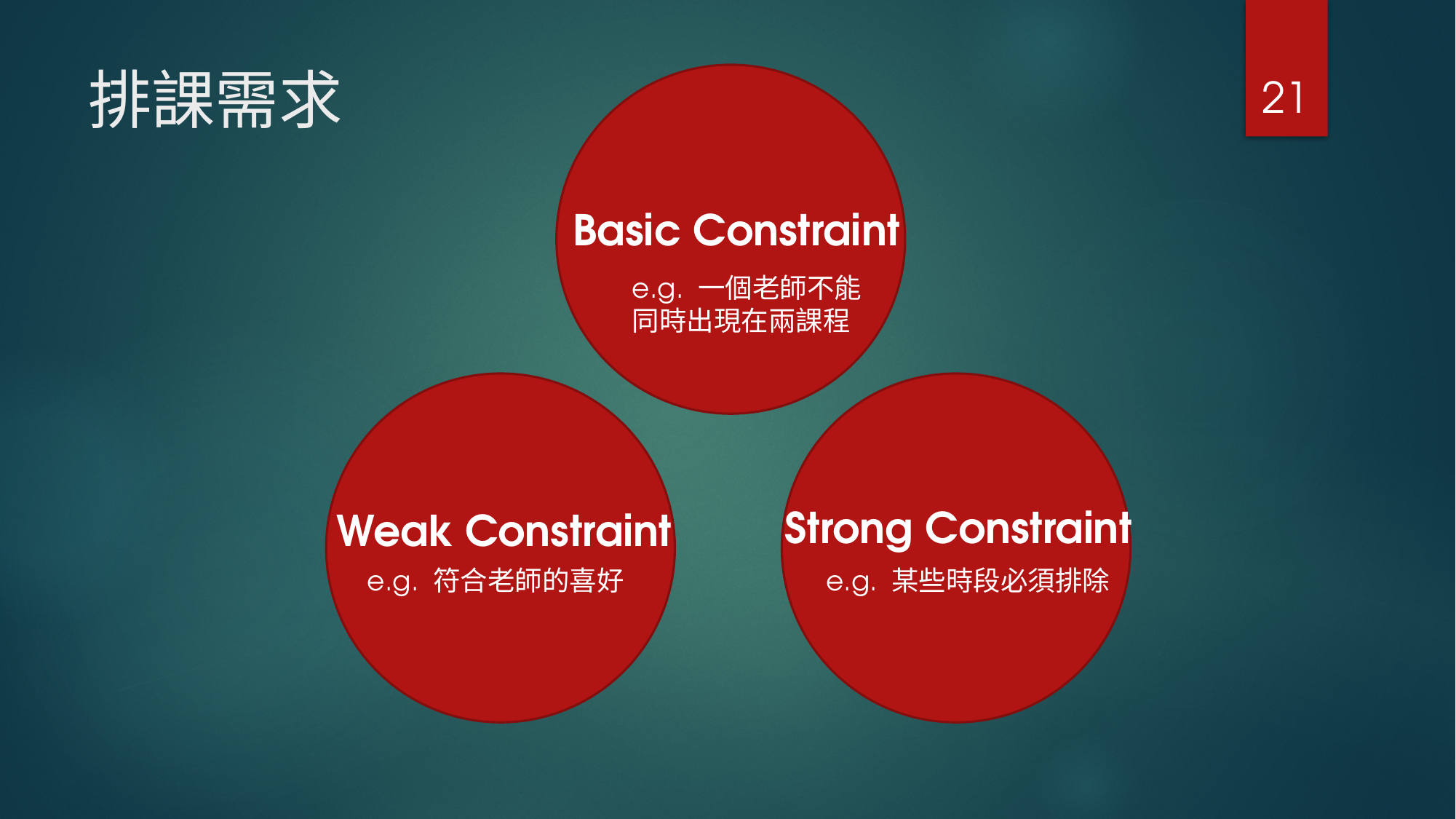

21
# 排課需求

Basic Constraint
e.g. 一個老師不能
同時出現在兩課程

Strong Constraint
Weak Constraint
e.g. 符合老師的喜好
e.g. 某些時段必須排除